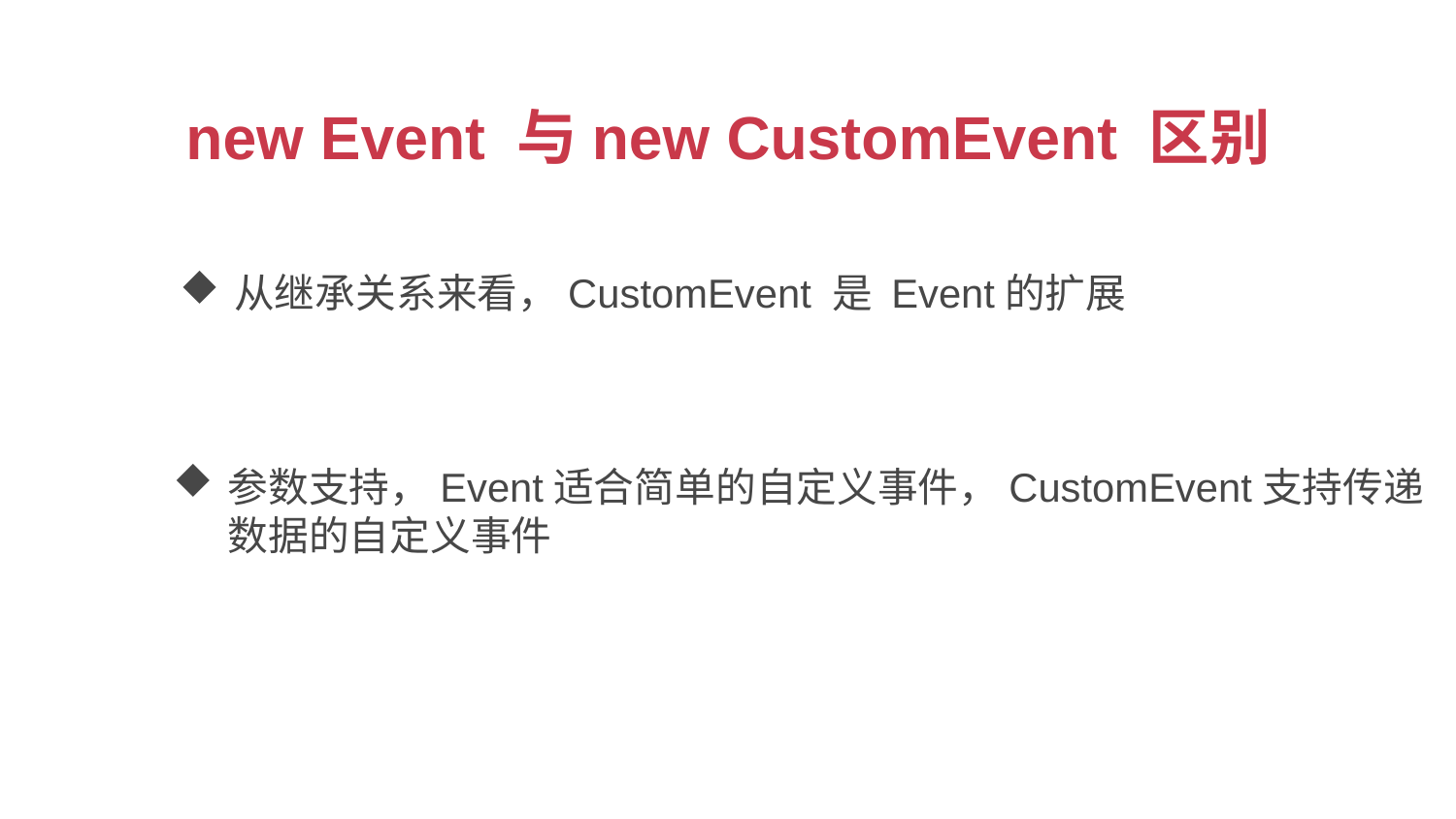

new Event 与new CustomEvent 区别
从继承关系来看，CustomEvent 是 Event的扩展
参数支持，Event适合简单的自定义事件，CustomEvent支持传递数据的自定义事件